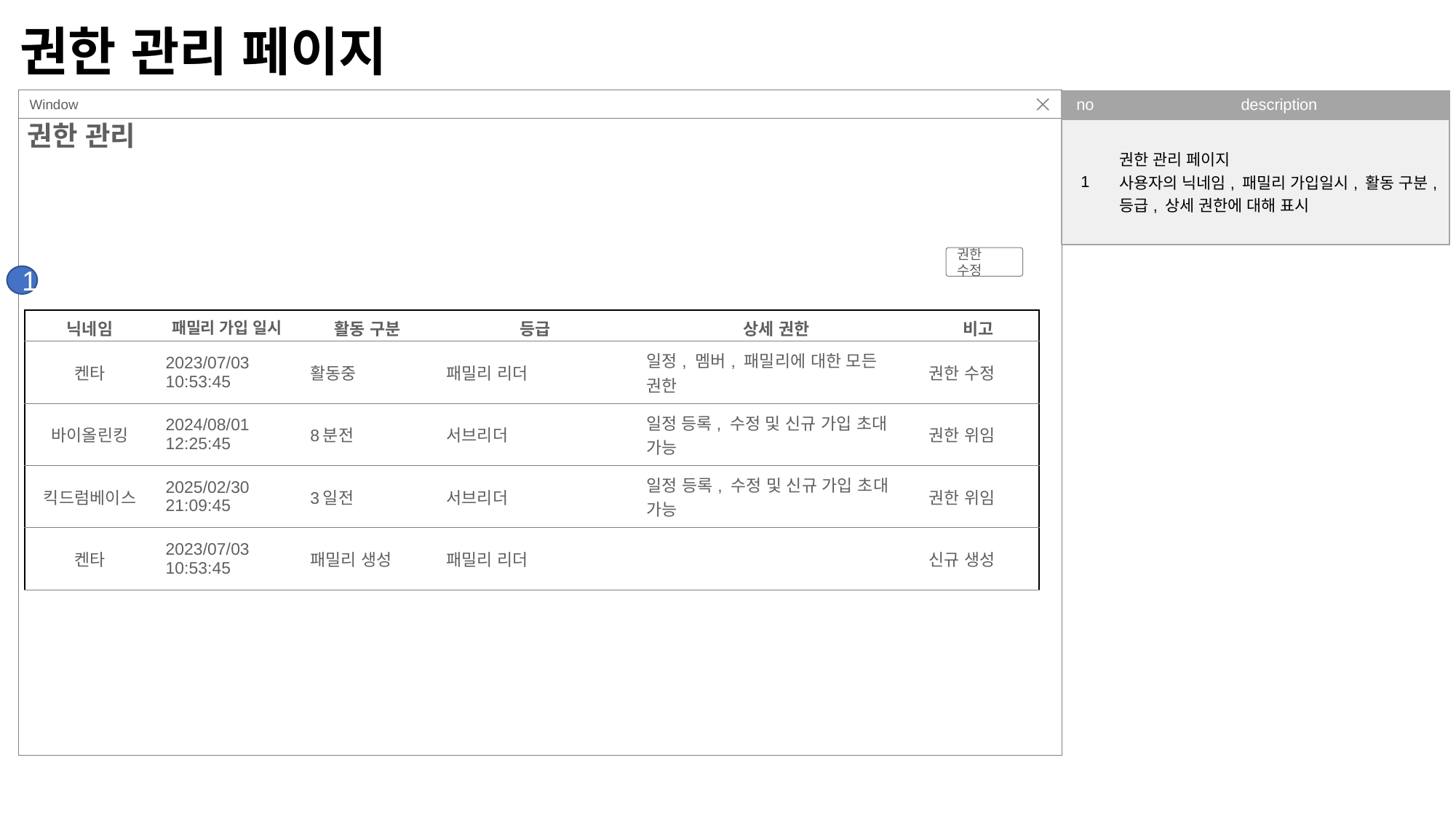

# 권한 관리 페이지
Window

| no | description |
| --- | --- |
| 1 | 권한 관리 페이지 사용자의 닉네임, 패밀리 가입일시, 활동 구분, 등급, 상세 권한에 대해 표시 |
권한 관리
권한 수정
1
| 닉네임 | 패밀리 가입 일시 | 활동 구분 | 등급 | 상세 권한 | 비고 |
| --- | --- | --- | --- | --- | --- |
| 켄타 | 2023/07/03 10:53:45 | 활동중 | 패밀리 리더 | 일정, 멤버, 패밀리에 대한 모든 권한 | 권한 수정 |
| 바이올린킹 | 2024/08/01 12:25:45 | 8분전 | 서브리더 | 일정 등록, 수정 및 신규 가입 초대 가능 | 권한 위임 |
| 킥드럼베이스 | 2025/02/30 21:09:45 | 3일전 | 서브리더 | 일정 등록, 수정 및 신규 가입 초대 가능 | 권한 위임 |
| 켄타 | 2023/07/03 10:53:45 | 패밀리 생성 | 패밀리 리더 |  | 신규 생성 |